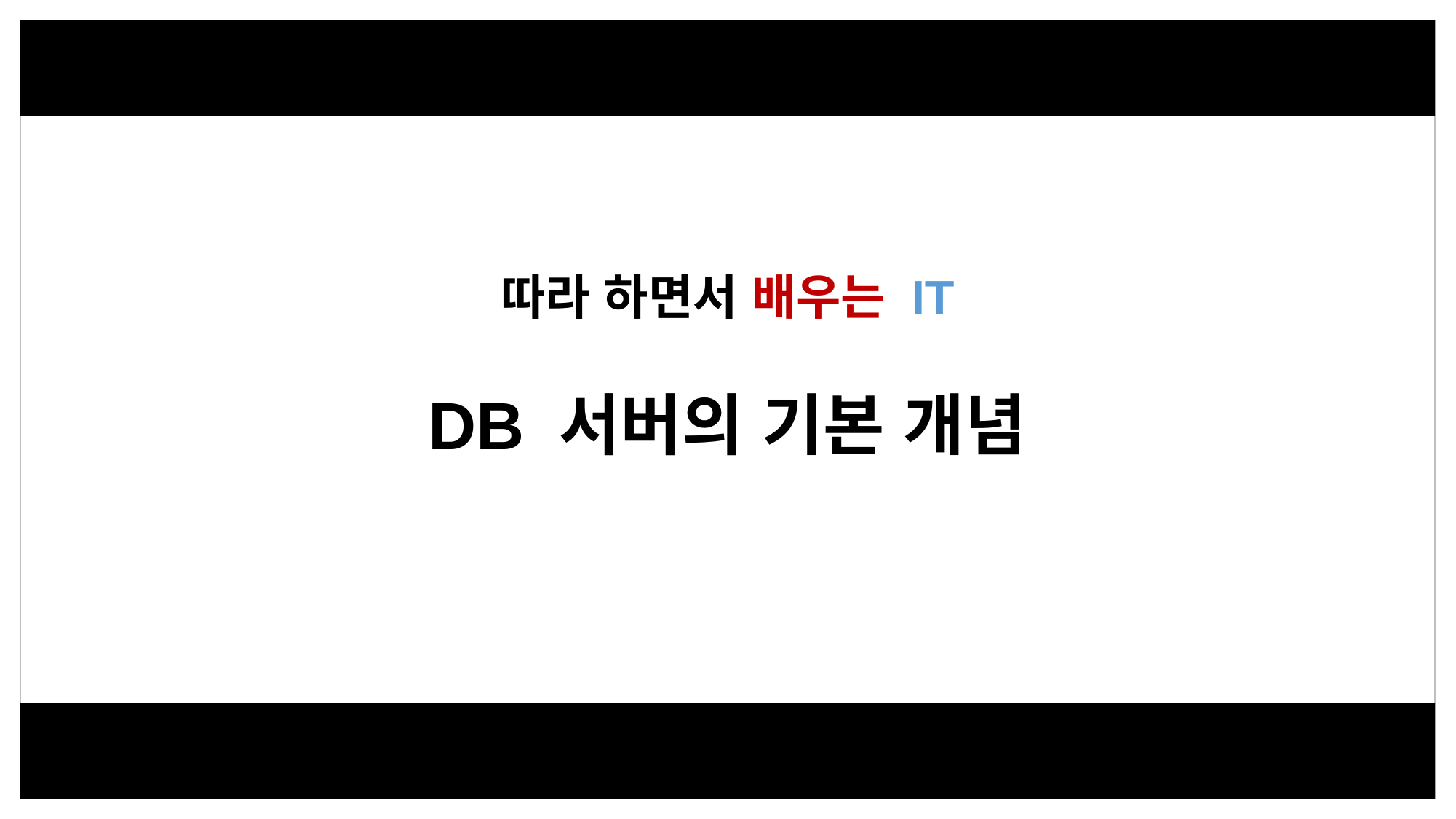

따라 하면서 배우는 IT

DB 서버의 기본 개념